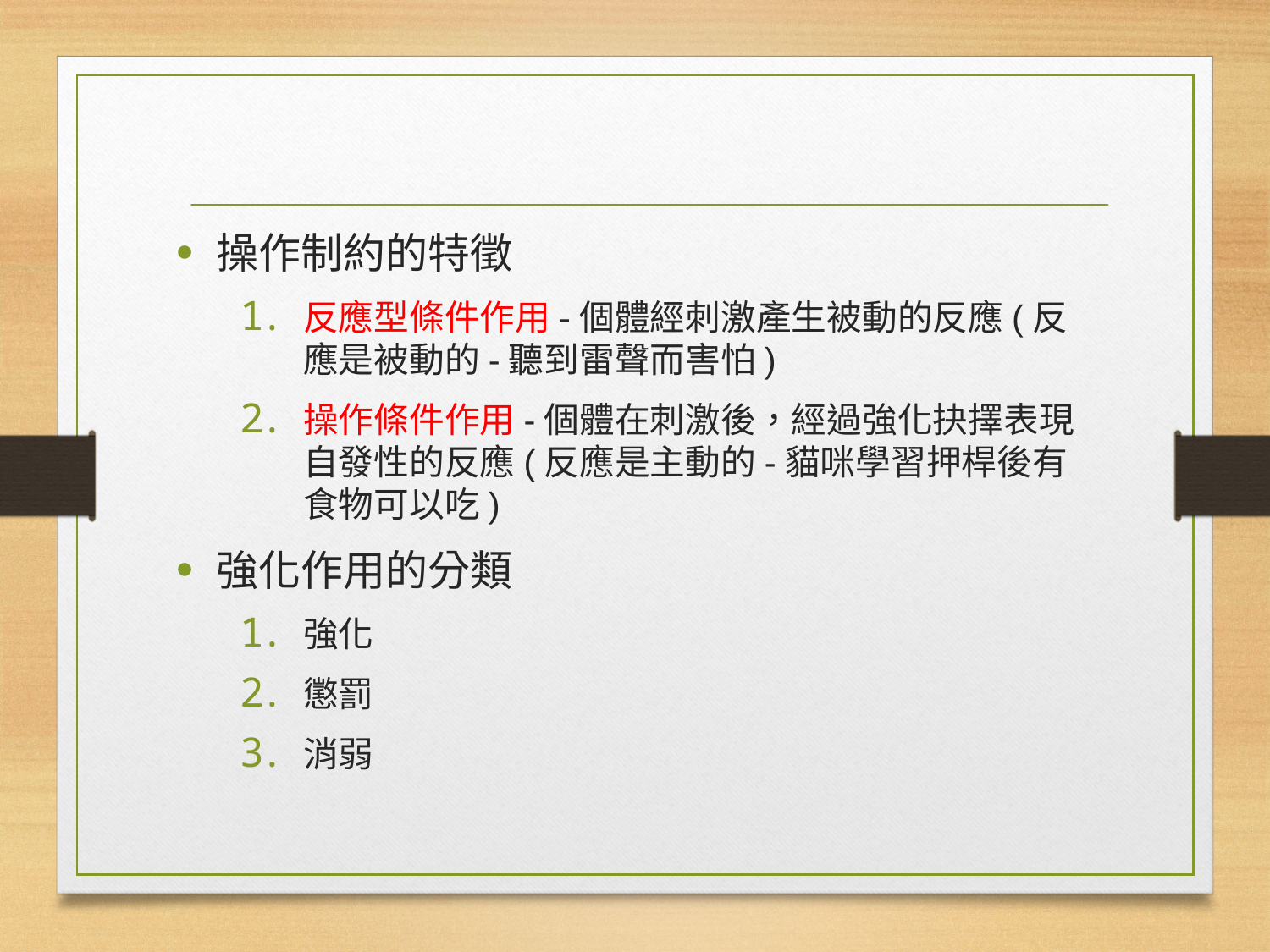

#
操作制約的特徵
反應型條件作用-個體經刺激產生被動的反應(反應是被動的-聽到雷聲而害怕)
操作條件作用-個體在刺激後，經過強化抉擇表現自發性的反應(反應是主動的-貓咪學習押桿後有食物可以吃)
強化作用的分類
強化
懲罰
消弱